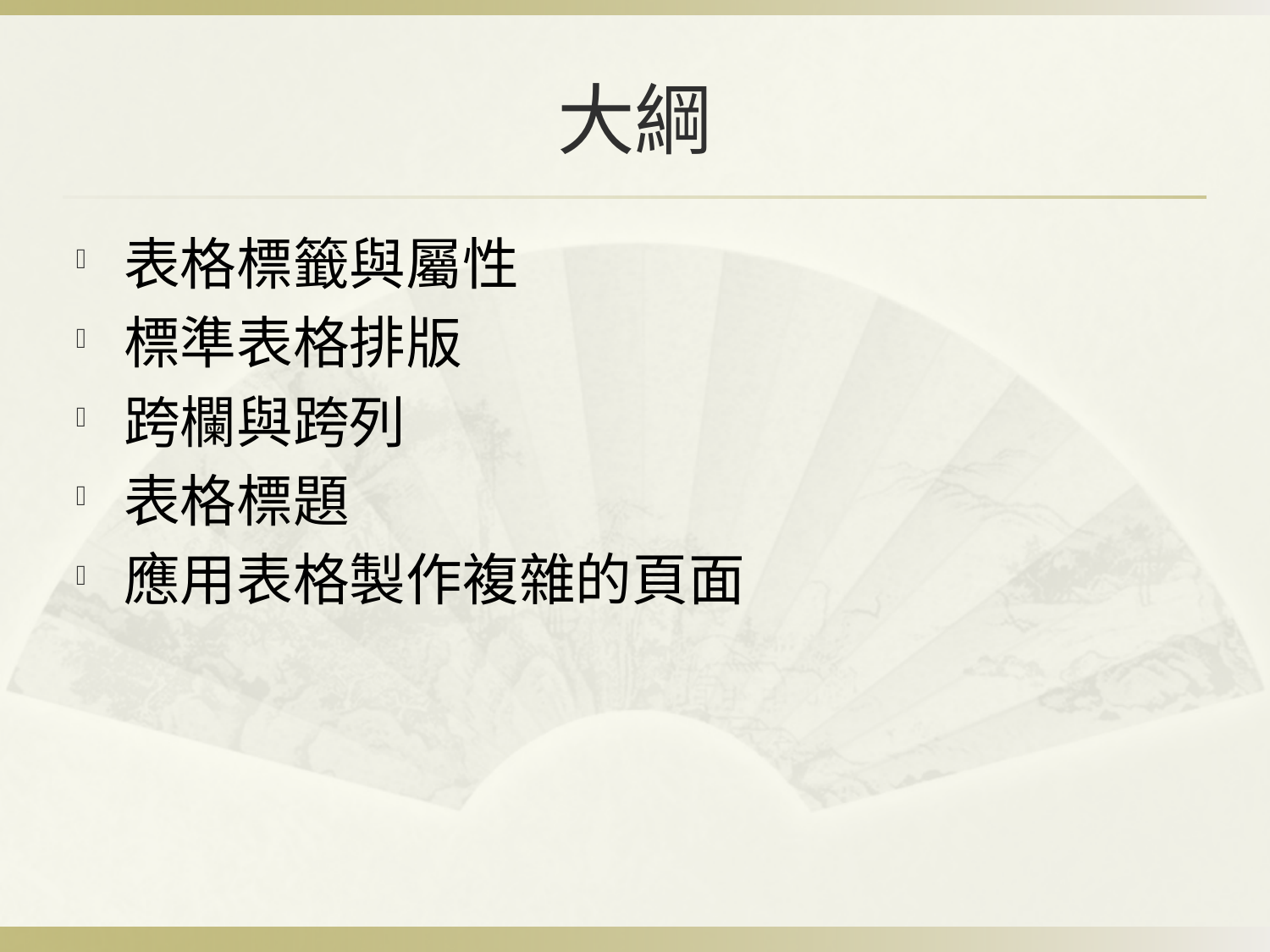

# 大綱
表格標籤與屬性
標準表格排版
跨欄與跨列
表格標題
應用表格製作複雜的頁面